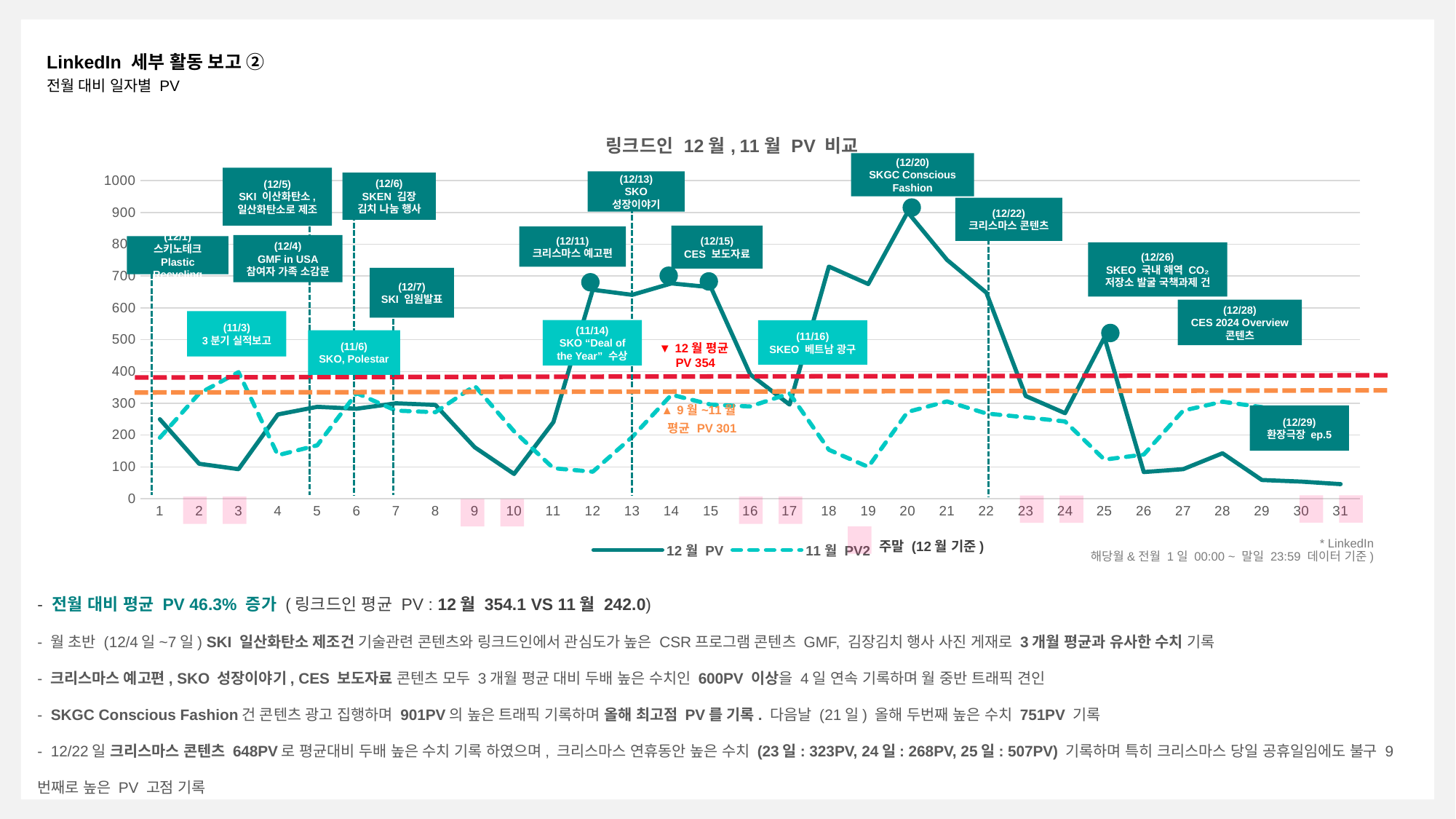

LinkedIn 세부 활동 보고 ②
전월 대비 일자별 PV

### Chart: 링크드인 12월, 11월 PV 비교

| Category | 12월 PV | 11월 PV2 |
|---|---|---|
| 1 | 250.0 | 192.0 |
| 2 | 110.0 | 331.0 |
| 3 | 93.0 | 398.0 |
| 4 | 265.0 | 137.0 |
| 5 | 289.0 | 168.0 |
| 6 | 283.0 | 332.0 |
| 7 | 300.0 | 277.0 |
| 8 | 295.0 | 272.0 |
| 9 | 162.0 | 355.0 |
| 10 | 78.0 | 212.0 |
| 11 | 241.0 | 96.0 |
| 12 | 657.0 | 85.0 |
| 13 | 641.0 | 194.0 |
| 14 | 677.0 | 327.0 |
| 15 | 665.0 | 296.0 |
| 16 | 391.0 | 290.0 |
| 17 | 296.0 | 331.0 |
| 18 | 730.0 | 154.0 |
| 19 | 675.0 | 100.0 |
| 20 | 901.0 | 273.0 |
| 21 | 751.0 | 306.0 |
| 22 | 648.0 | 268.0 |
| 23 | 323.0 | 256.0 |
| 24 | 269.0 | 243.0 |
| 25 | 507.0 | 123.0 |
| 26 | 84.0 | 139.0 |
| 27 | 93.0 | 277.0 |
| 28 | 143.0 | 305.0 |
| 29 | 59.0 | 288.0 |
| 30 | 54.0 | 234.0 |
| 31 | 46.0 | None |
(12/20)
SKGC Conscious Fashion
(12/5)
SKI 이산화탄소, 일산화탄소로 제조
(12/13)
SKO 성장이야기
(12/6)
SKEN 김장 김치 나눔 행사
(12/22)
크리스마스 콘텐츠

(12/15)
CES 보도자료
(12/11)
크리스마스 예고편
(12/4)
GMF in USA 참여자 가족 소감문
(12/1)
스키노테크 Plastic Recycling
(12/26)
SKEO 국내 해역 CO₂
저장소 발굴 국책과제 건

(12/7)
SKI 임원발표

(12/28)
CES 2024 Overview 콘텐츠
(11/3)
3분기 실적보고
(11/14)
SKO “Deal of the Year” 수상
(11/16)
SKEO 베트남 광구

(11/6)
SKO, Polestar
(12/29)
환장극장 ep.5

주말 (12월 기준)

* LinkedIn
해당월&전월 1일 00:00 ~ 말일 23:59 데이터 기준)
- 전월 대비 평균 PV 46.3% 증가 (링크드인 평균 PV : 12월 354.1 VS 11월 242.0)
- 월 초반 (12/4일~7일) SKI 일산화탄소 제조건 기술관련 콘텐츠와 링크드인에서 관심도가 높은 CSR프로그램 콘텐츠 GMF, 김장김치 행사 사진 게재로 3개월 평균과 유사한 수치 기록
- 크리스마스 예고편, SKO 성장이야기, CES 보도자료 콘텐츠 모두 3개월 평균 대비 두배 높은 수치인 600PV 이상을 4일 연속 기록하며 월 중반 트래픽 견인
-  SKGC Conscious Fashion건 콘텐츠 광고 집행하며 901PV의 높은 트래픽 기록하며 올해 최고점 PV를 기록. 다음날 (21일) 올해 두번째 높은 수치 751PV 기록
-  12/22일 크리스마스 콘텐츠 648PV로 평균대비 두배 높은 수치 기록 하였으며, 크리스마스 연휴동안 높은 수치 (23일: 323PV, 24일: 268PV, 25일: 507PV) 기록하며 특히 크리스마스 당일 공휴일임에도 불구 9번째로 높은 PV 고점 기록